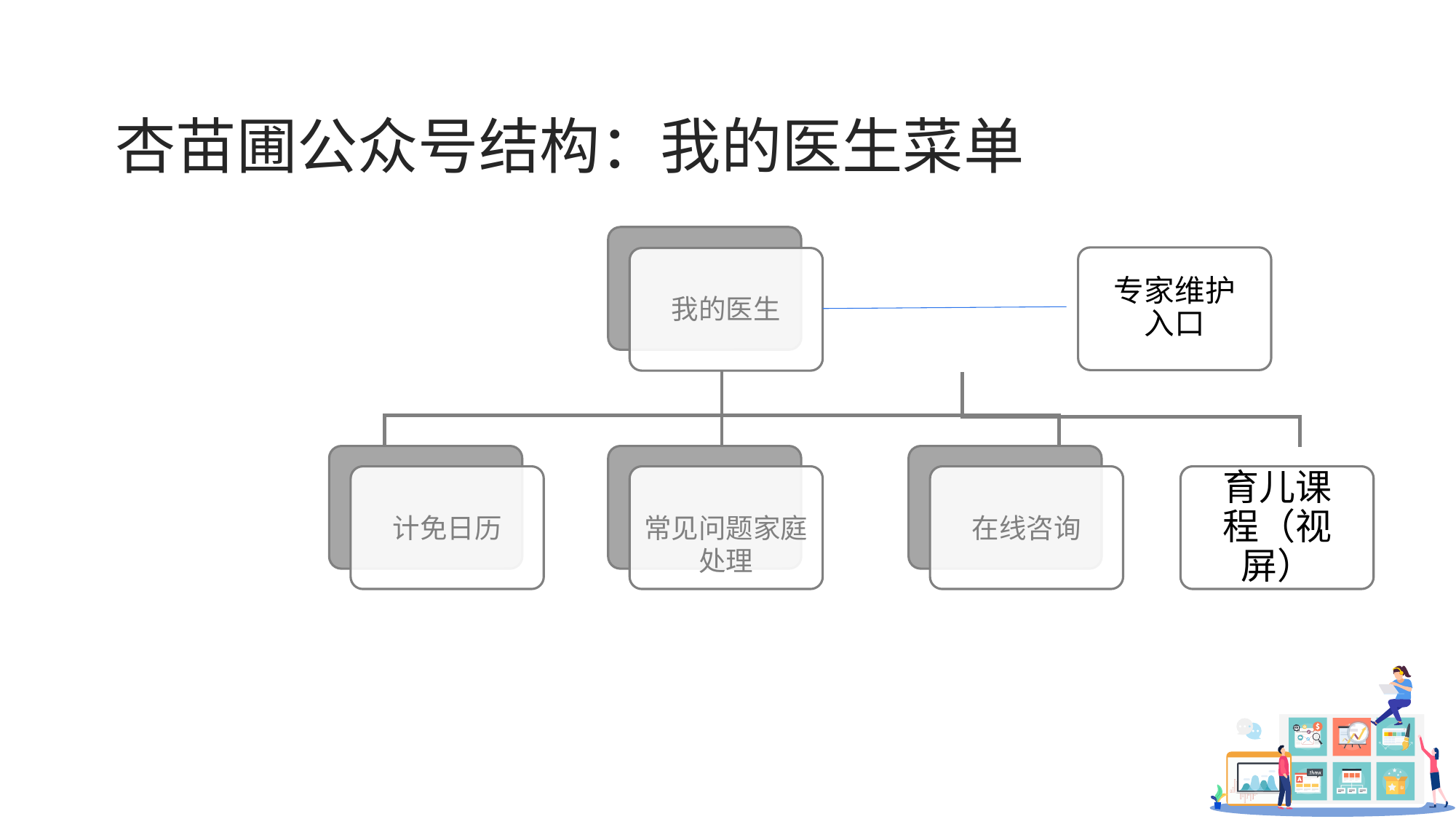

# 杏苗圃公众号结构：我的医生菜单

专家维护入口

我的医生

育儿课程（视屏）
计免日历
常见问题家庭处理
在线咨询